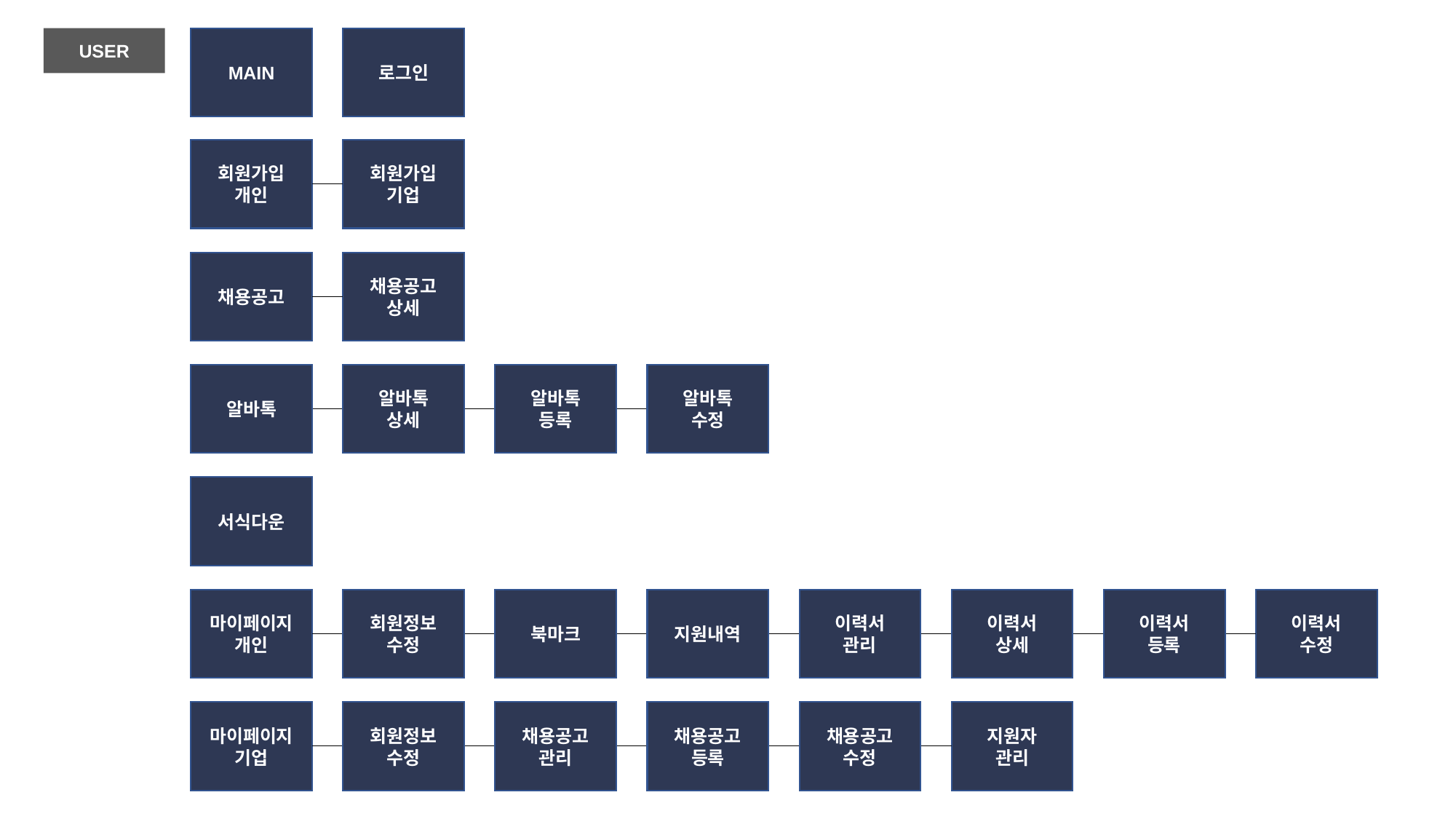

USER
MAIN
로그인
회원가입
개인
회원가입
기업
채용공고
채용공고
상세
알바톡
알바톡
상세
알바톡
등록
알바톡
수정
서식다운
마이페이지
개인
회원정보
수정
북마크
지원내역
이력서
관리
이력서
상세
이력서
등록
이력서
수정
마이페이지
기업
회원정보
수정
채용공고
관리
채용공고
등록
채용공고
수정
지원자
관리